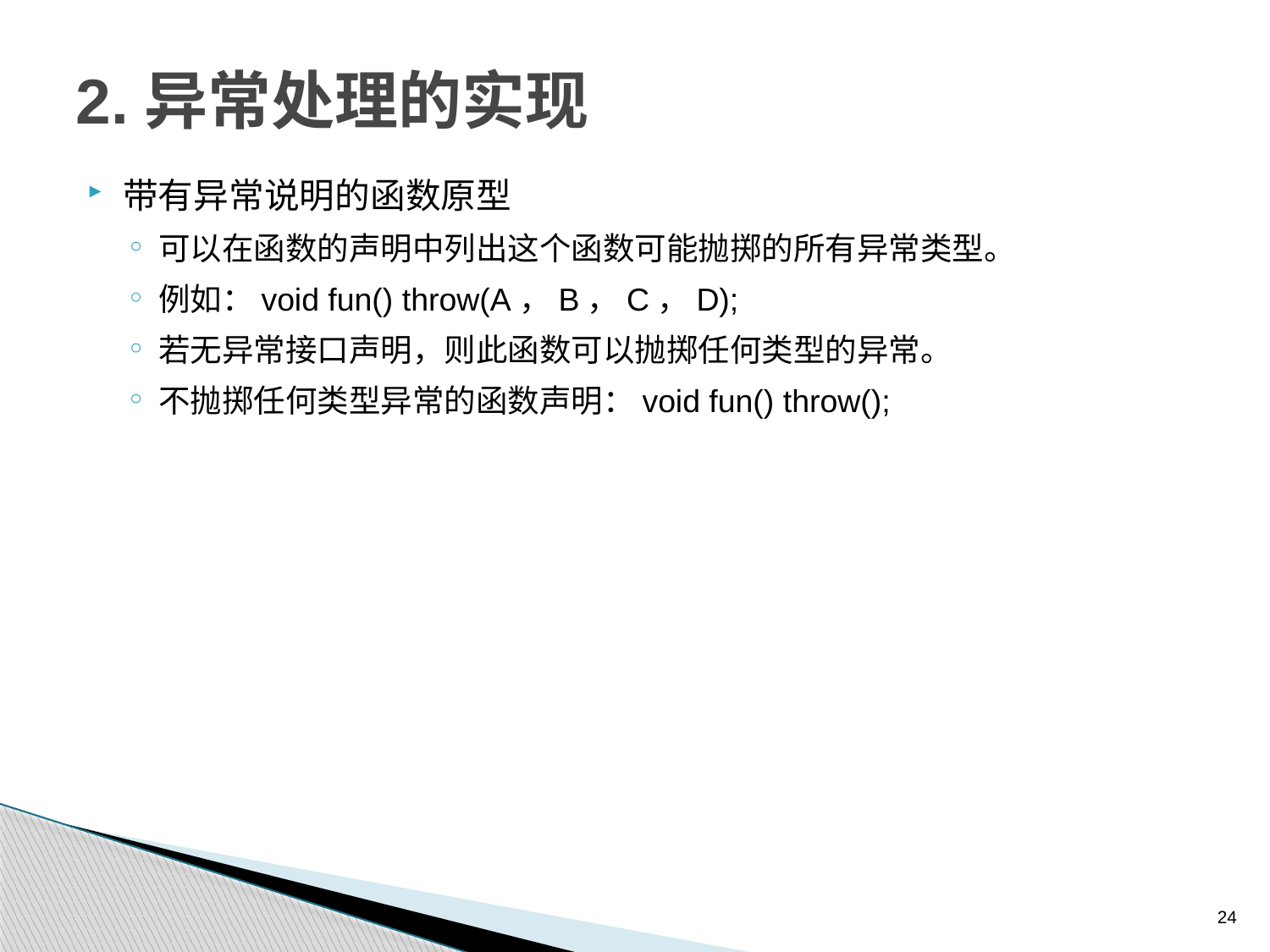

# 2.异常处理的实现
带有异常说明的函数原型
可以在函数的声明中列出这个函数可能抛掷的所有异常类型。
例如：void fun() throw(A，B，C，D);
若无异常接口声明，则此函数可以抛掷任何类型的异常。
不抛掷任何类型异常的函数声明：void fun() throw();

24